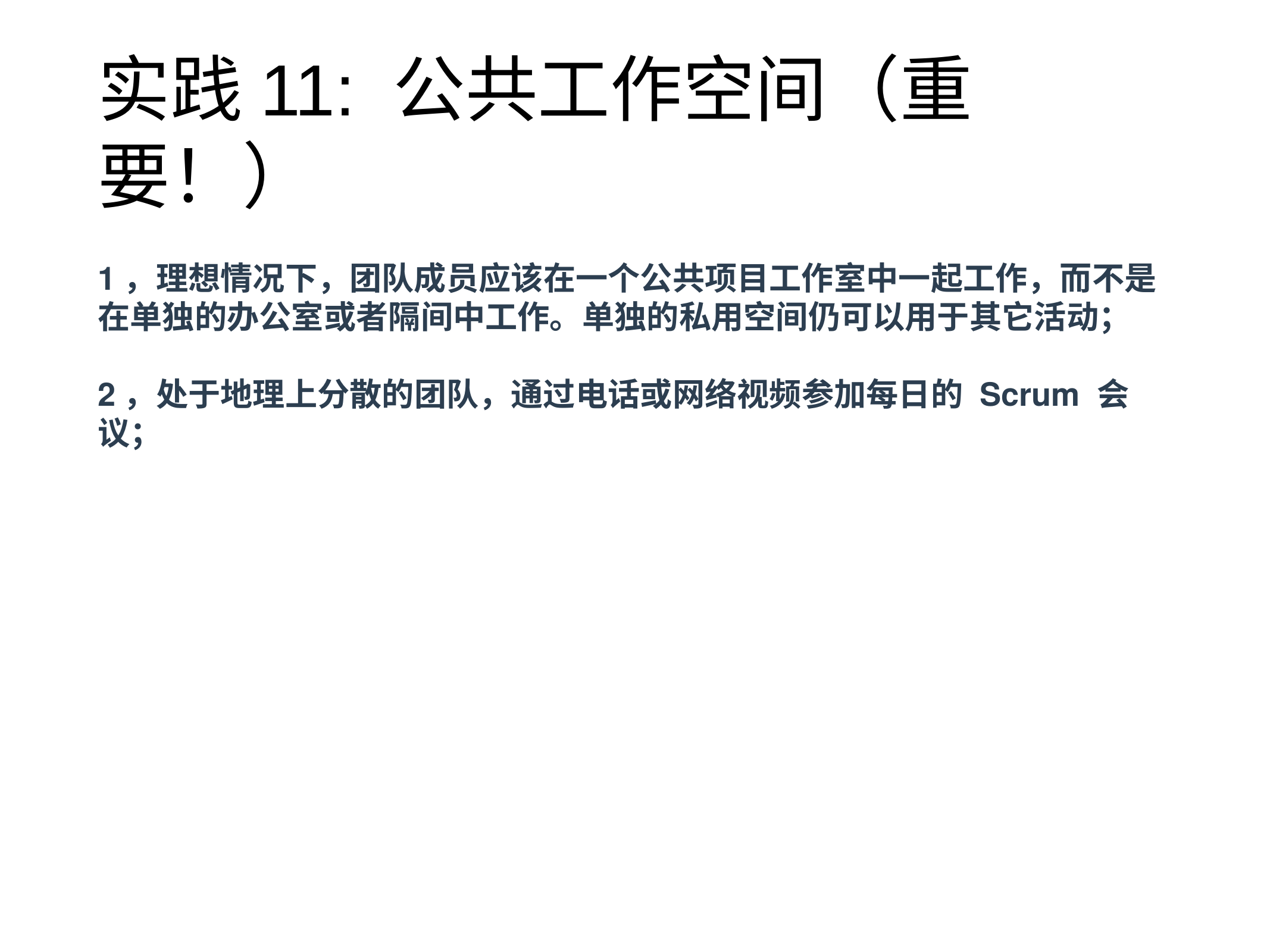

1，理想情况下，团队成员应该在一个公共项目工作室中⼀起工作，而不是在单独的办公室或者隔间中工作。单独的私⽤空间仍可以用于其它活动；

2，处于地理上分散的团队，通过电话或网络视频参加每日的 Scrum 会议；

# 实践11: 公共工作空间（重要！）